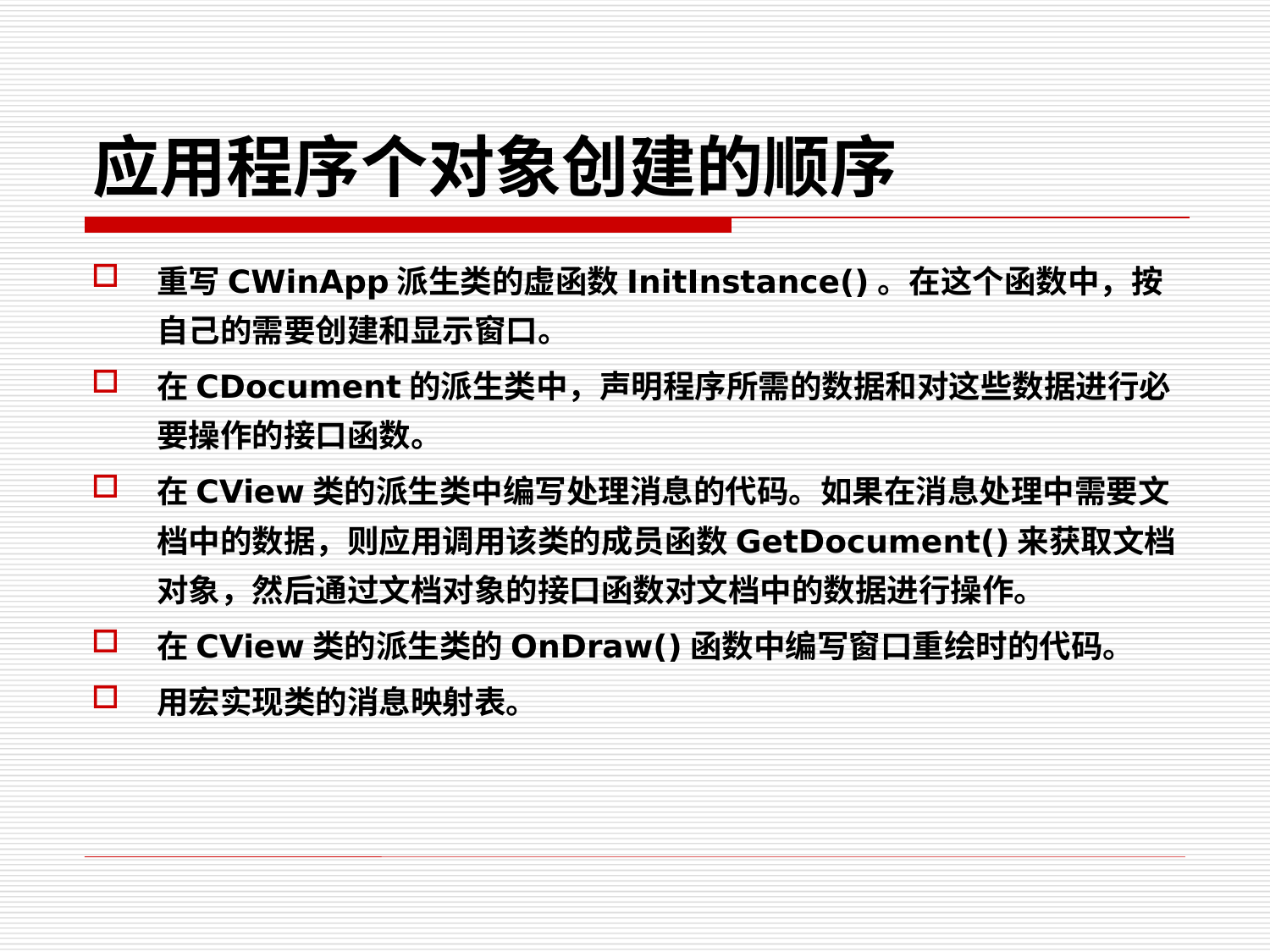

# 应用程序个对象创建的顺序
重写CWinApp派生类的虚函数InitInstance()。在这个函数中，按自己的需要创建和显示窗口。
在CDocument的派生类中，声明程序所需的数据和对这些数据进行必要操作的接口函数。
在CView类的派生类中编写处理消息的代码。如果在消息处理中需要文档中的数据，则应用调用该类的成员函数GetDocument()来获取文档对象，然后通过文档对象的接口函数对文档中的数据进行操作。
在CView类的派生类的OnDraw()函数中编写窗口重绘时的代码。
用宏实现类的消息映射表。